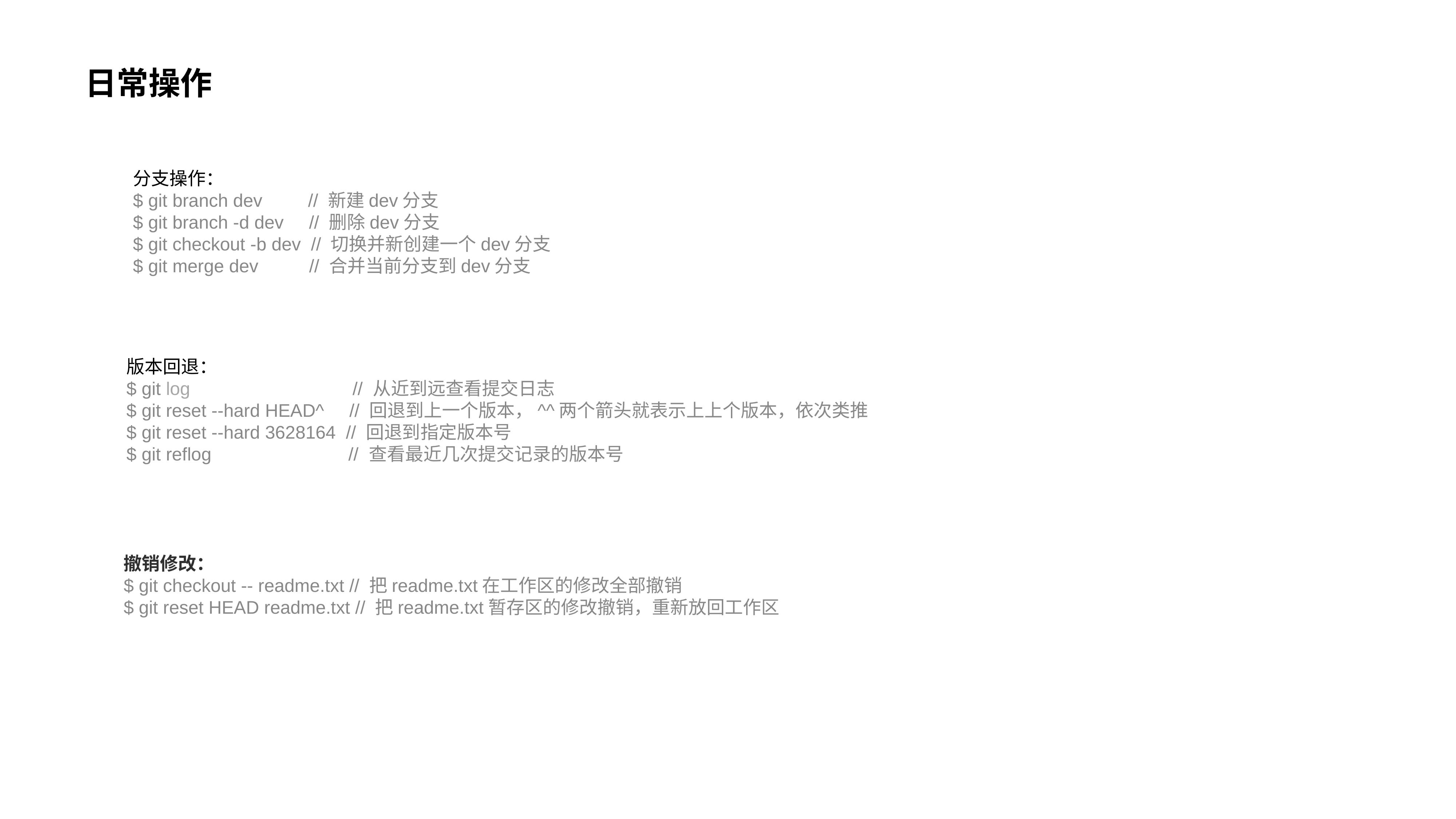

日常操作
分支操作：
$ git branch dev         // 新建dev分支
$ git branch -d dev     // 删除dev分支
$ git checkout -b dev  // 切换并新创建一个dev分支
$ git merge dev          // 合并当前分支到dev分支
版本回退：
$ git log                                // 从近到远查看提交日志
$ git reset --hard HEAD^     // 回退到上一个版本，^^两个箭头就表示上上个版本，依次类推
$ git reset --hard 3628164  // 回退到指定版本号
$ git reflog                           // 查看最近几次提交记录的版本号
撤销修改：
$ git checkout -- readme.txt // 把readme.txt在工作区的修改全部撤销
$ git reset HEAD readme.txt // 把readme.txt暂存区的修改撤销，重新放回工作区